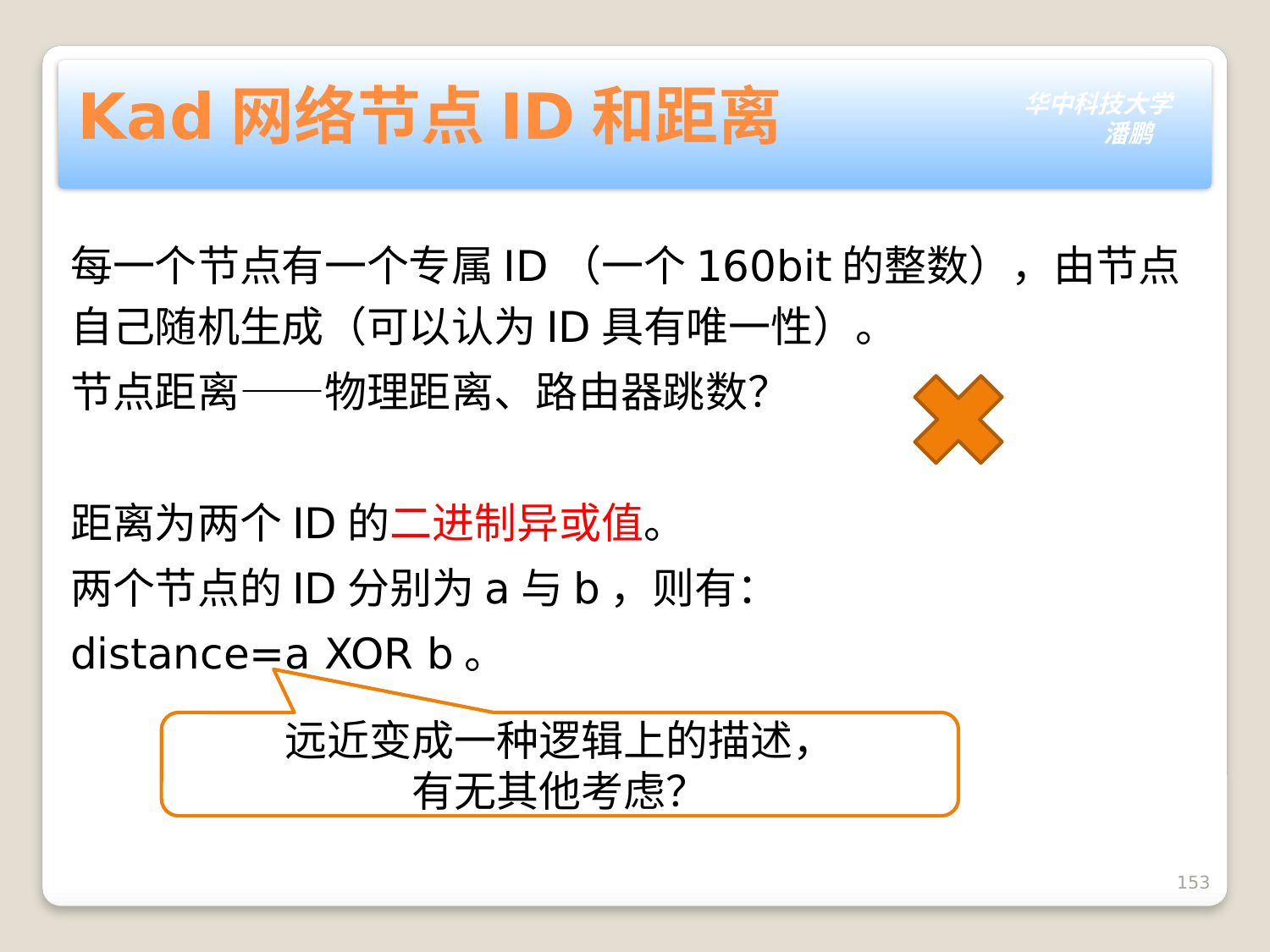

# Kad网络节点ID和距离
每一个节点有一个专属ID（一个160bit的整数），由节点自己随机生成（可以认为ID具有唯一性）。
节点距离——物理距离、路由器跳数？

距离为两个ID的二进制异或值。
两个节点的ID分别为a与b，则有：
distance=a XOR b。

远近变成一种逻辑上的描述，
有无其他考虑？
153